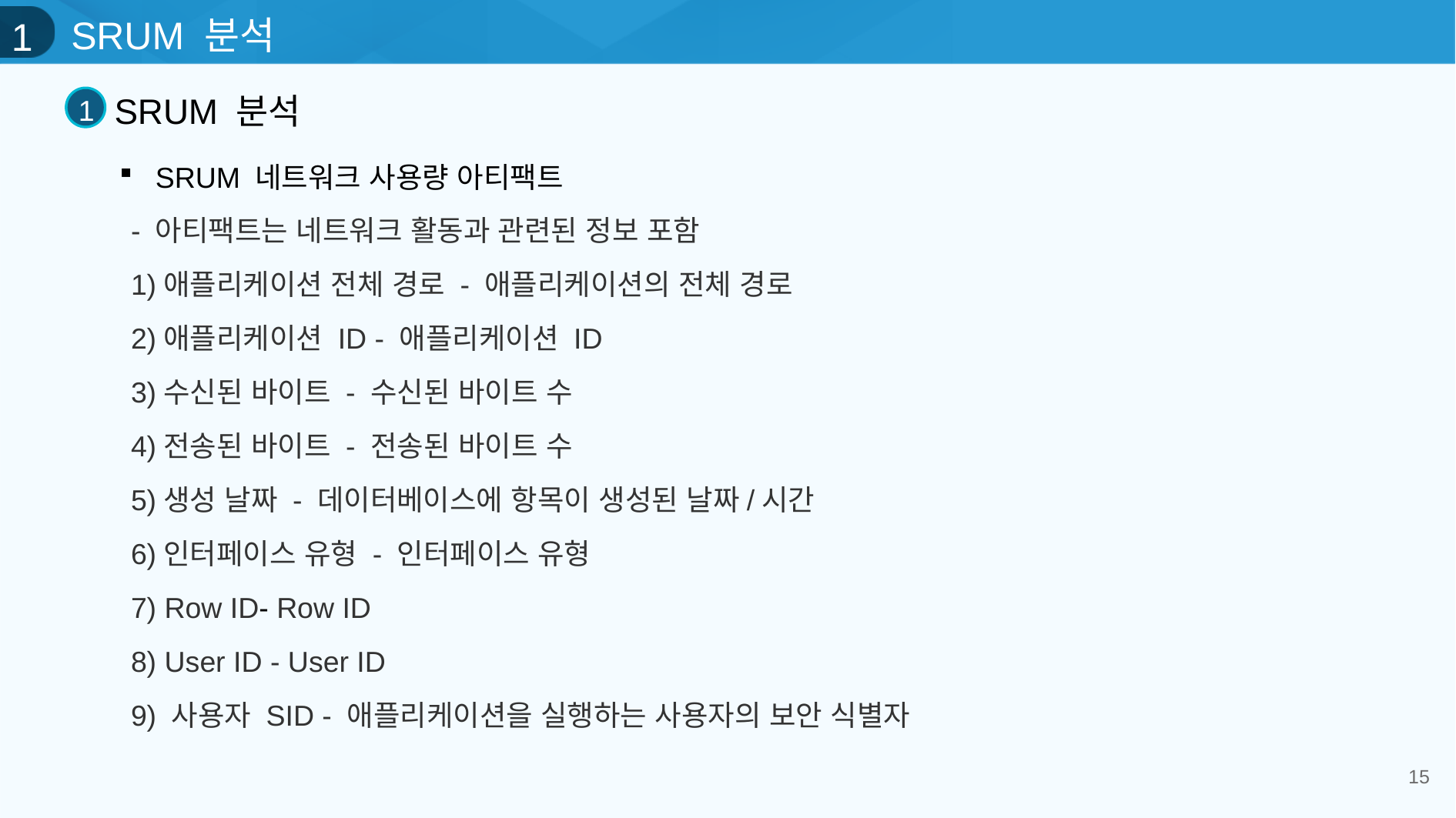

1
SRUM 분석
SRUM 분석
1

SRUM 네트워크 사용량 아티팩트
- 아티팩트는 네트워크 활동과 관련된 정보 포함
1)애플리케이션 전체 경로 - 애플리케이션의 전체 경로
2)애플리케이션 ID - 애플리케이션 ID
3)수신된 바이트 - 수신된 바이트 수
4)전송된 바이트 - 전송된 바이트 수
5)생성 날짜 - 데이터베이스에 항목이 생성된 날짜/시간
6)인터페이스 유형 - 인터페이스 유형
7) Row ID- Row ID
8) User ID - User ID
9) 사용자 SID - 애플리케이션을 실행하는 사용자의 보안 식별자
15
# 1) 바이러스